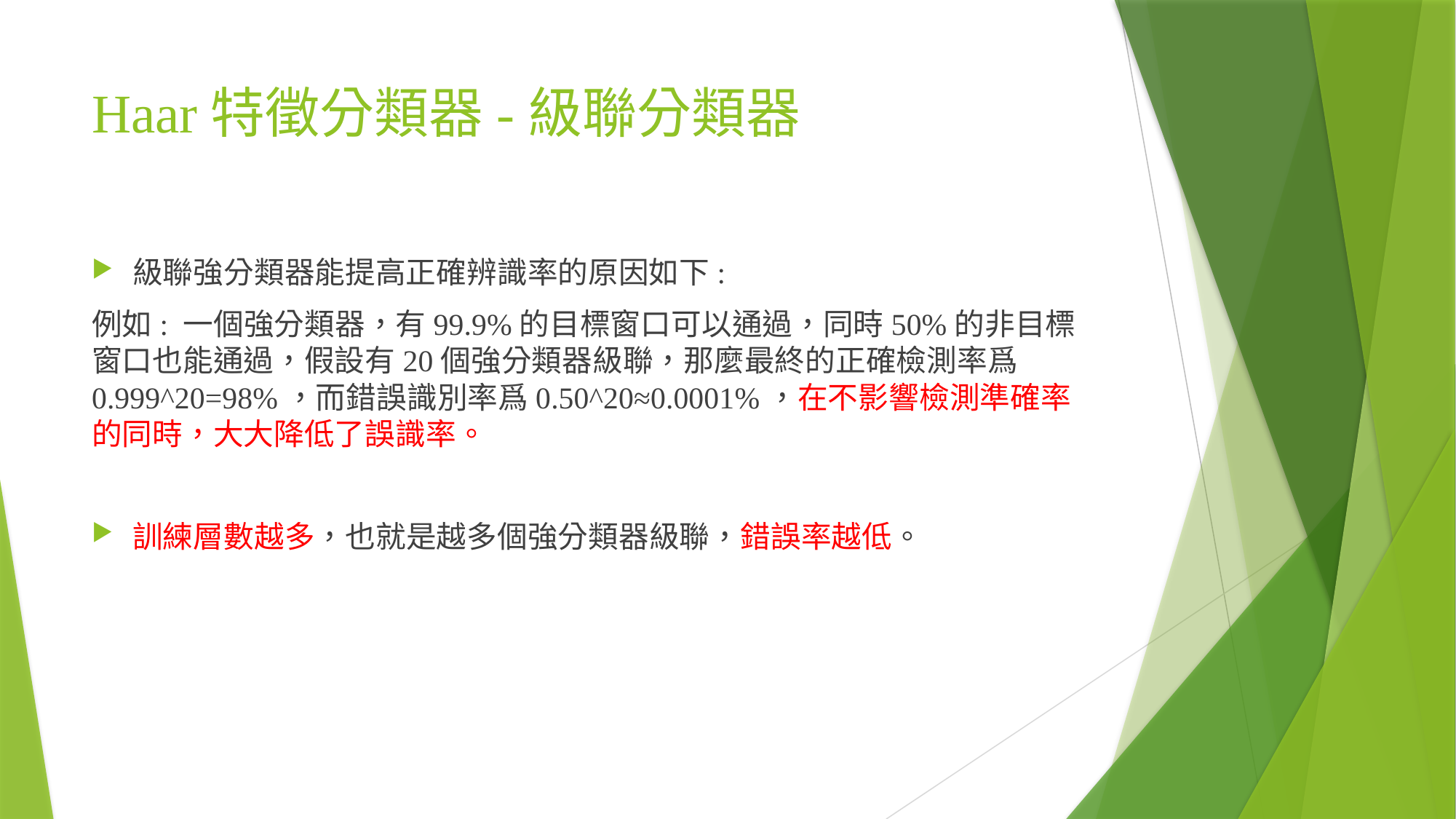

# Haar特徵分類器-級聯分類器
級聯強分類器能提高正確辨識率的原因如下:
例如: 一個強分類器，有99.9%的目標窗口可以通過，同時50%的非目標窗口也能通過，假設有20個強分類器級聯，那麼最終的正確檢測率爲0.999^20=98%，而錯誤識別率爲0.50^20≈0.0001%，在不影響檢測準確率的同時，大大降低了誤識率。

訓練層數越多，也就是越多個強分類器級聯，錯誤率越低。